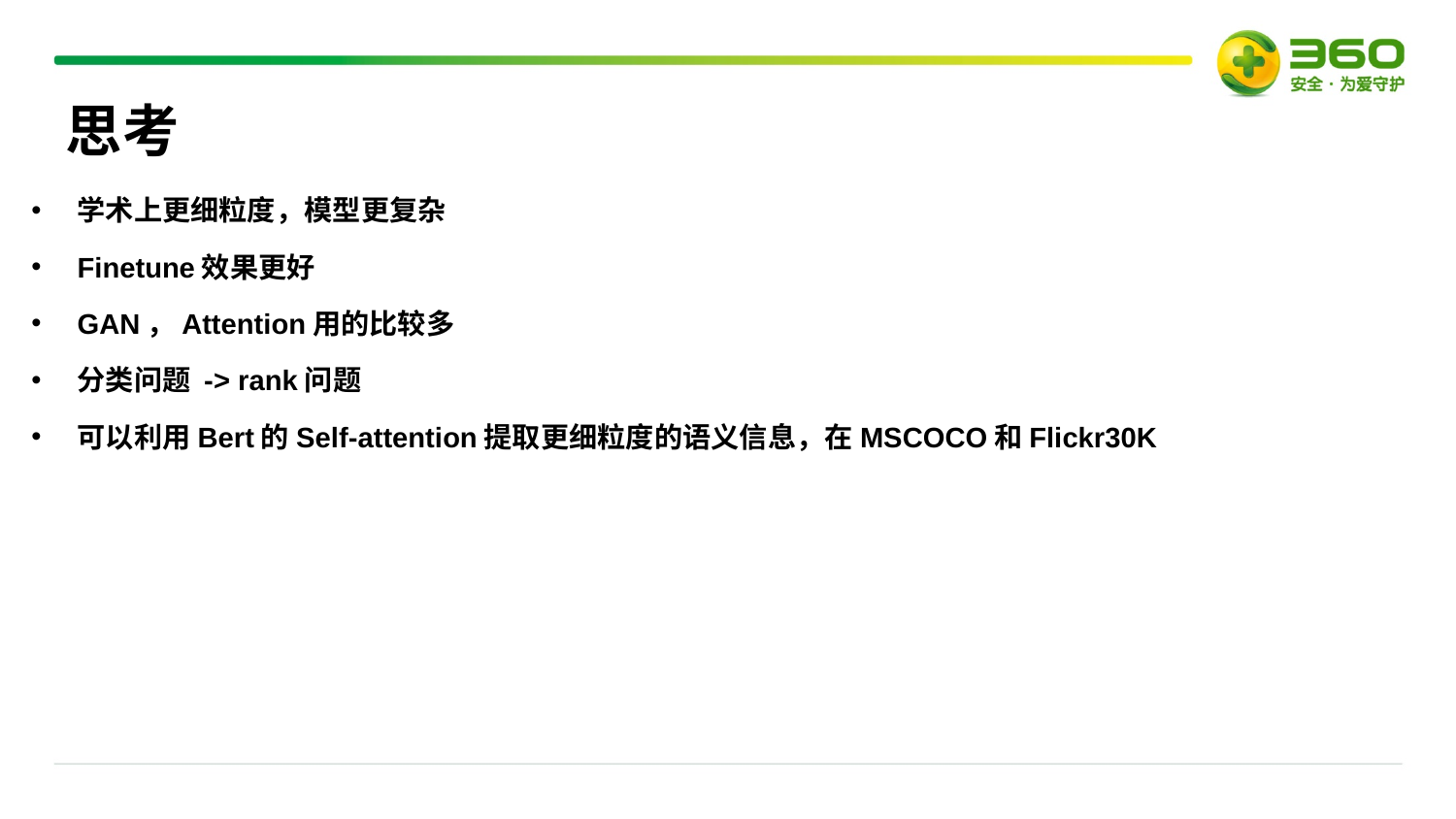

思考
学术上更细粒度，模型更复杂
Finetune效果更好
GAN，Attention用的比较多
分类问题 -> rank问题
可以利用Bert的Self-attention提取更细粒度的语义信息，在MSCOCO和Flickr30K